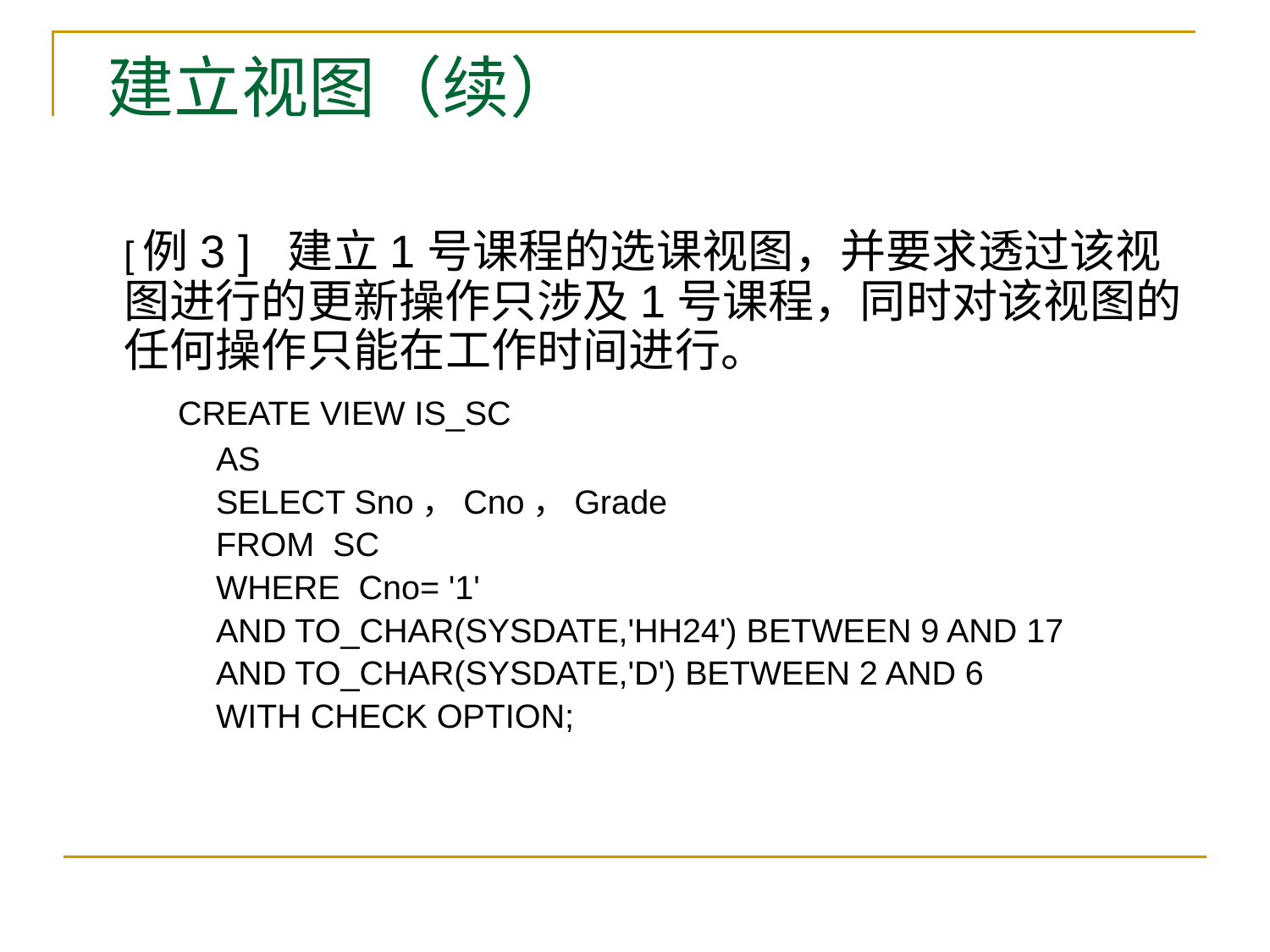

# 建立视图（续）
	[例3 ]  建立1号课程的选课视图，并要求透过该视图进行的更新操作只涉及1号课程，同时对该视图的任何操作只能在工作时间进行。
        CREATE VIEW IS_SC
               AS
               SELECT Sno，Cno，Grade
               FROM  SC
               WHERE  Cno= '1'
               AND TO_CHAR(SYSDATE,'HH24') BETWEEN 9 AND 17
               AND TO_CHAR(SYSDATE,'D') BETWEEN 2 AND 6
               WITH CHECK OPTION;